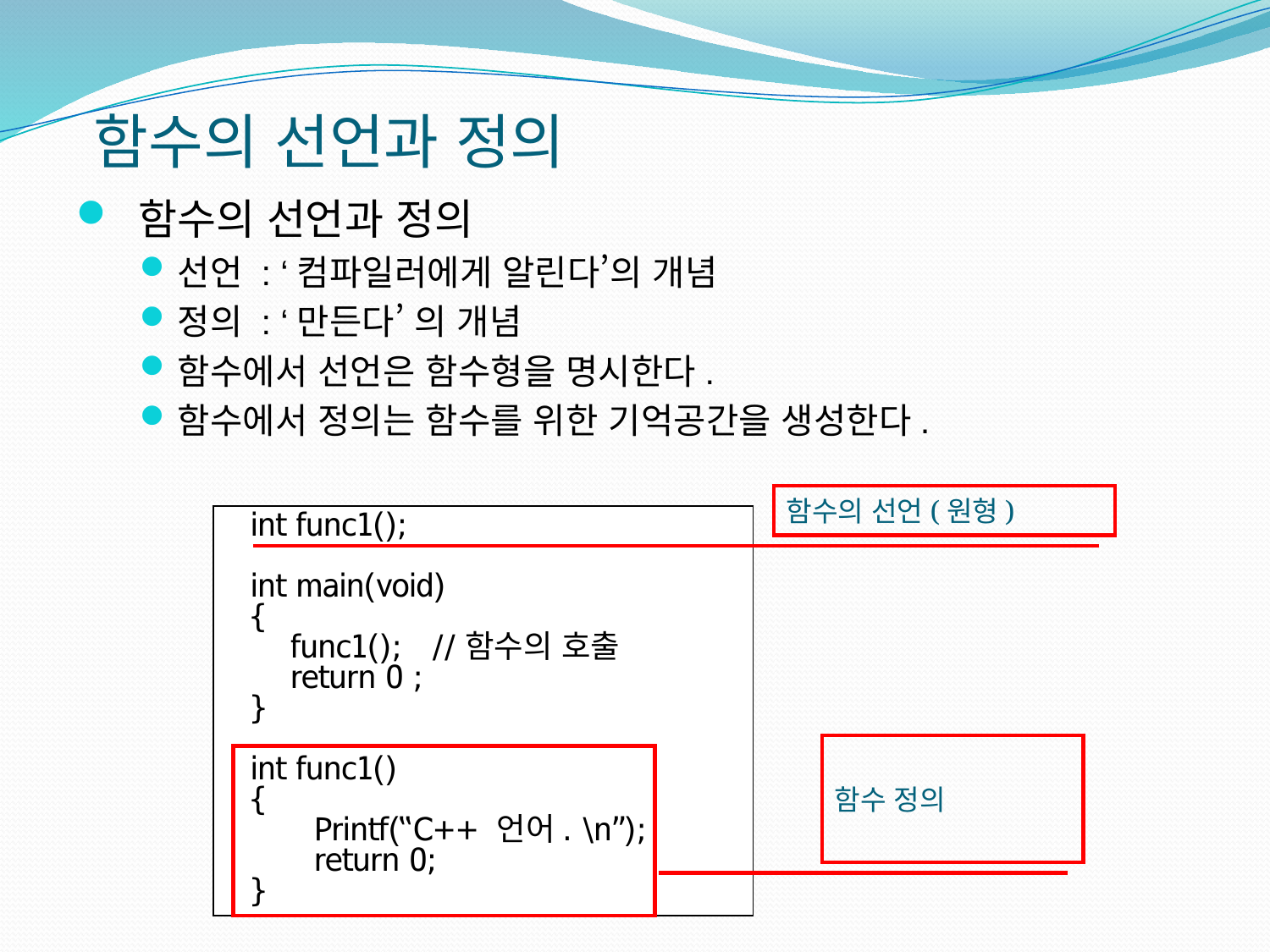

# 함수의 선언과 정의
 함수의 선언과 정의
선언 : ‘컴파일러에게 알린다’의 개념
정의 : ‘만든다’ 의 개념
함수에서 선언은 함수형을 명시한다.
함수에서 정의는 함수를 위한 기억공간을 생성한다.

함수의 선언(원형)
int func1();

int main(void)
{
    func1();   //함수의 호출
    return 0 ;
}

int func1()
{
Printf(“C++ 언어. \n”);
return 0;
}
함수 정의